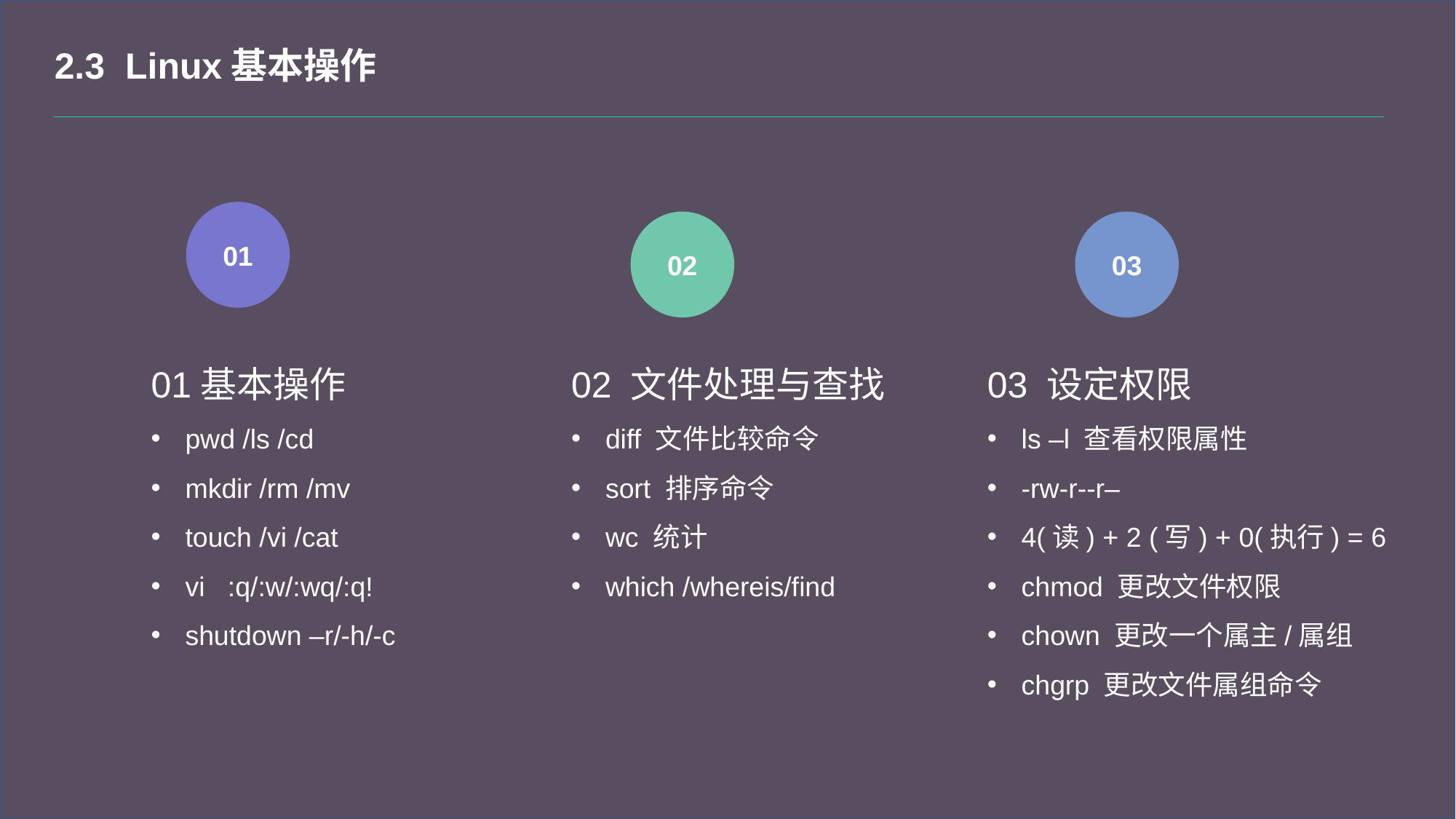

2.3  Linux基本操作
01
02
03
01基本操作
pwd /ls /cd
mkdir /rm /mv
touch /vi /cat
vi   :q/:w/:wq/:q!
shutdown –r/-h/-c
02 文件处理与查找
diff 文件比较命令
sort 排序命令
wc 统计
which /whereis/find
03 设定权限
ls –l 查看权限属性
-rw-r--r–
4(读) + 2 (写) + 0(执行) = 6
chmod 更改文件权限
chown 更改一个属主/属组
chgrp 更改文件属组命令